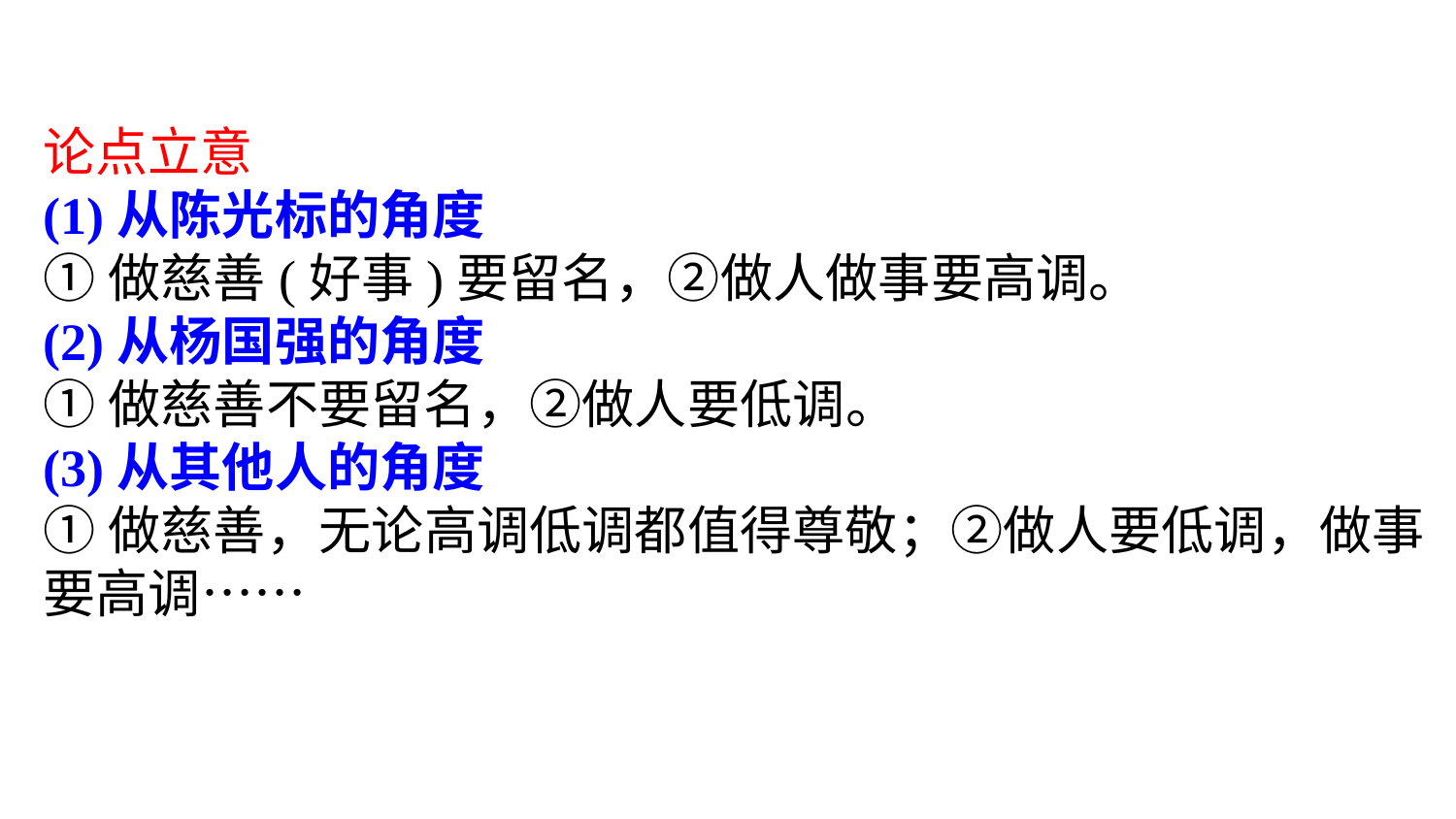

论点立意
(1)从陈光标的角度
①做慈善(好事)要留名，②做人做事要高调。
(2)从杨国强的角度
①做慈善不要留名，②做人要低调。
(3)从其他人的角度
①做慈善，无论高调低调都值得尊敬；②做人要低调，做事要高调……